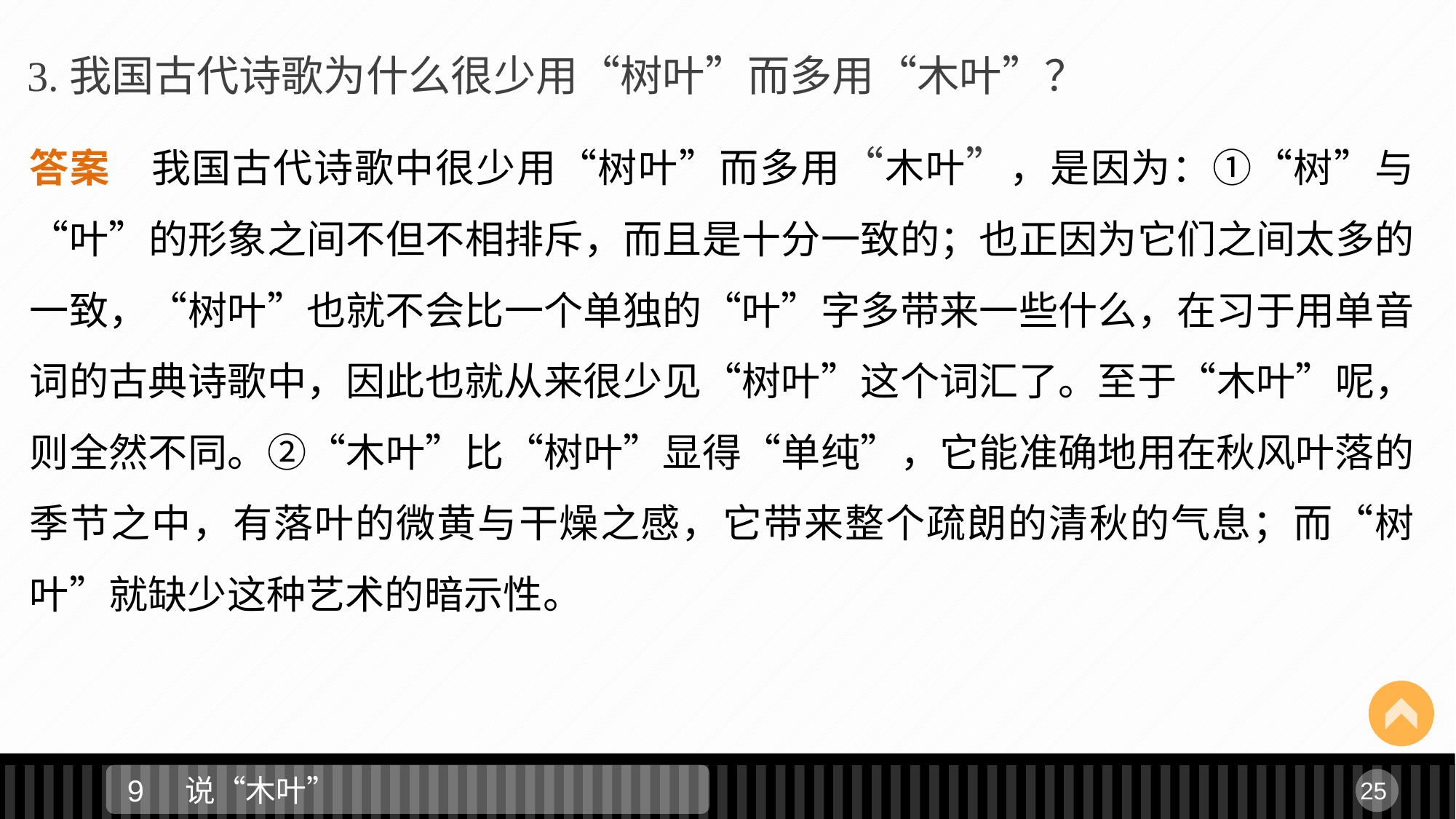

3.我国古代诗歌为什么很少用“树叶”而多用“木叶”？
答案　我国古代诗歌中很少用“树叶”而多用“木叶”，是因为：①“树”与“叶”的形象之间不但不相排斥，而且是十分一致的；也正因为它们之间太多的一致，“树叶”也就不会比一个单独的“叶”字多带来一些什么，在习于用单音词的古典诗歌中，因此也就从来很少见“树叶”这个词汇了。至于“木叶”呢，则全然不同。②“木叶”比“树叶”显得“单纯”，它能准确地用在秋风叶落的季节之中，有落叶的微黄与干燥之感，它带来整个疏朗的清秋的气息；而“树叶”就缺少这种艺术的暗示性。